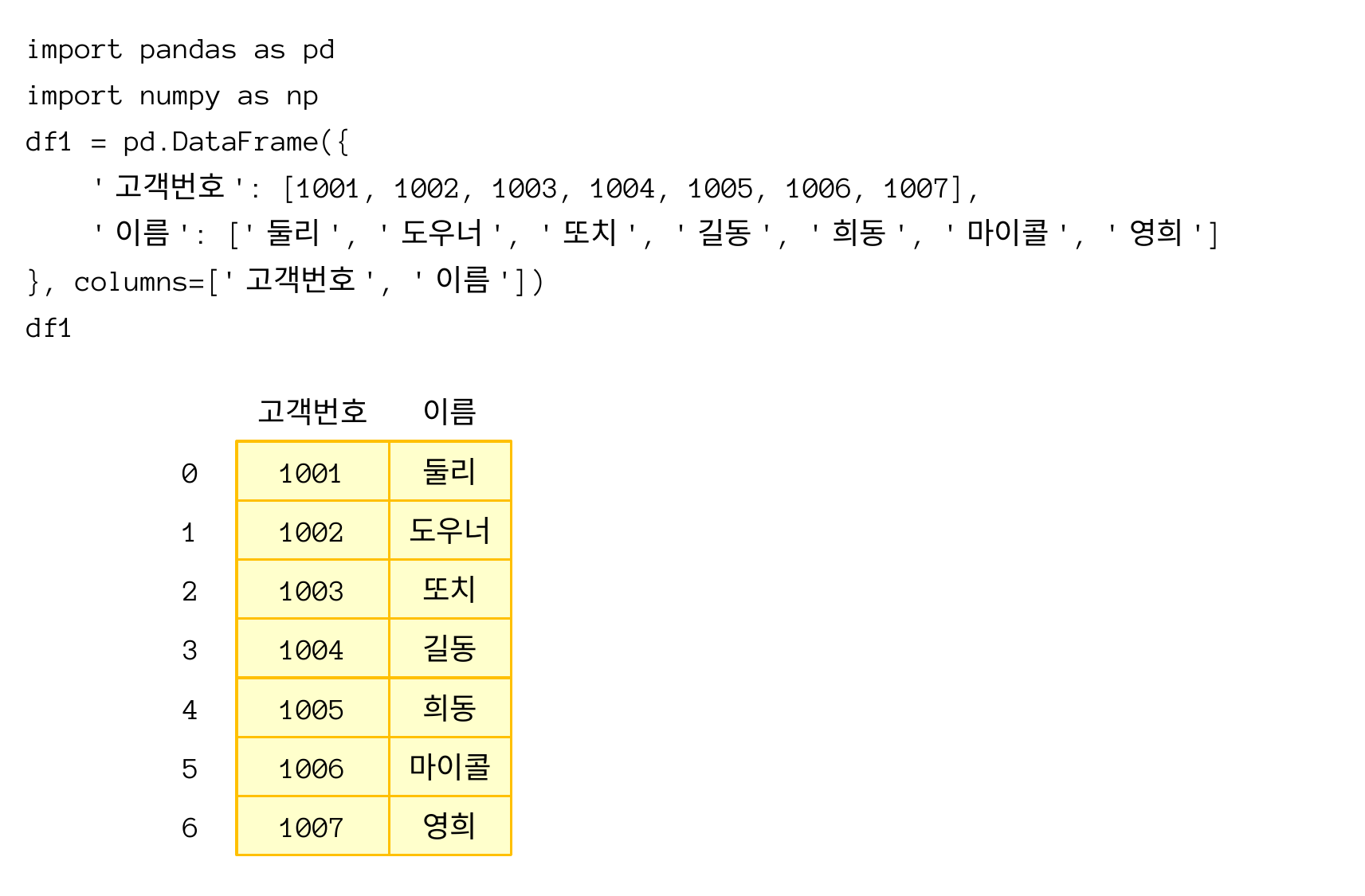

import pandas as pd
import numpy as np
df1 = pd.DataFrame({
    '고객번호': [1001, 1002, 1003, 1004, 1005, 1006, 1007],
    '이름': ['둘리', '도우너', '또치', '길동', '희동', '마이콜', '영희']
}, columns=['고객번호', '이름'])
df1

고객번호
이름
0
1001
둘리
1
1002
도우너
2
1003
또치
3
1004
길동
4
1005
희동
5
1006
마이콜
6
1007
영희